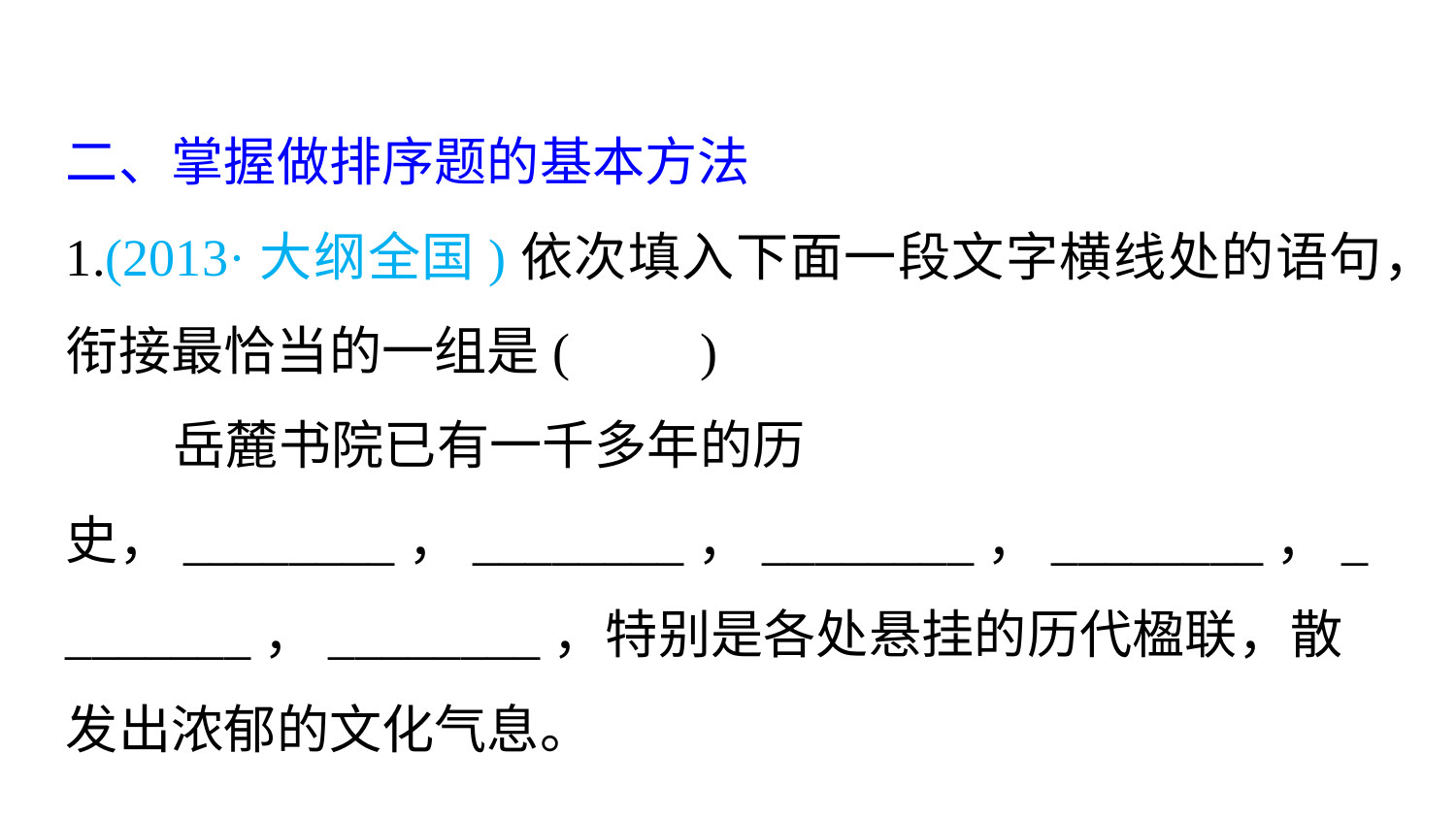

二、掌握做排序题的基本方法
1.(2013·大纲全国)依次填入下面一段文字横线处的语句，衔接最恰当的一组是(　　)
        岳麓书院已有一千多年的历史，________，________，________，________，________，________，特别是各处悬挂的历代楹联，散发出浓郁的文化气息。